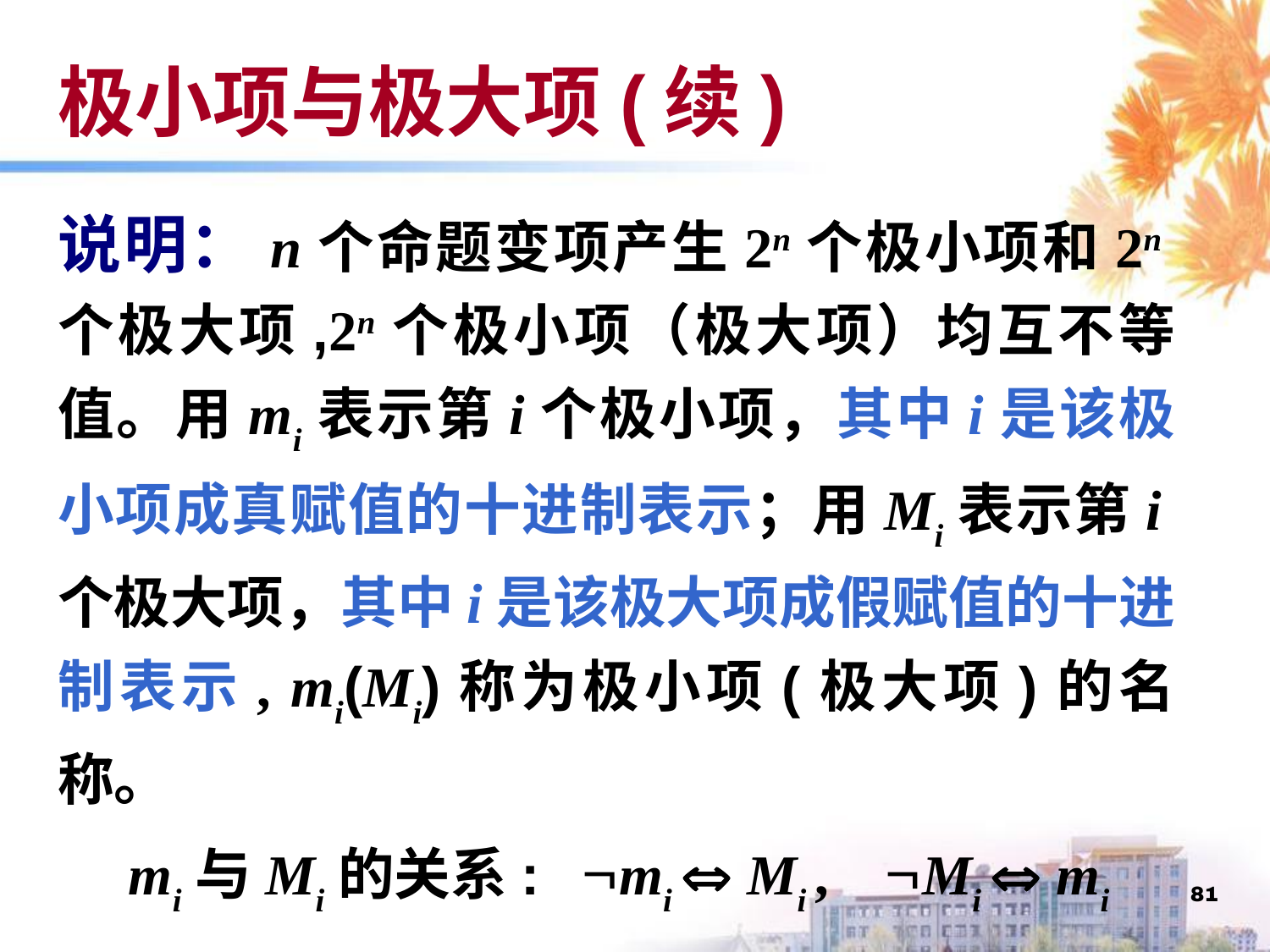

# 极小项与极大项(续)
说明：n个命题变项产生2n个极小项和2n个极大项,2n个极小项（极大项）均互不等值。用mi表示第i个极小项，其中i是该极小项成真赋值的十进制表示；用Mi表示第i个极大项，其中i是该极大项成假赋值的十进制表示, mi(Mi)称为极小项(极大项)的名称。
     mi与Mi的关系:   ¬mi ⇔ Mi ,    ¬Mi ⇔ mi
81